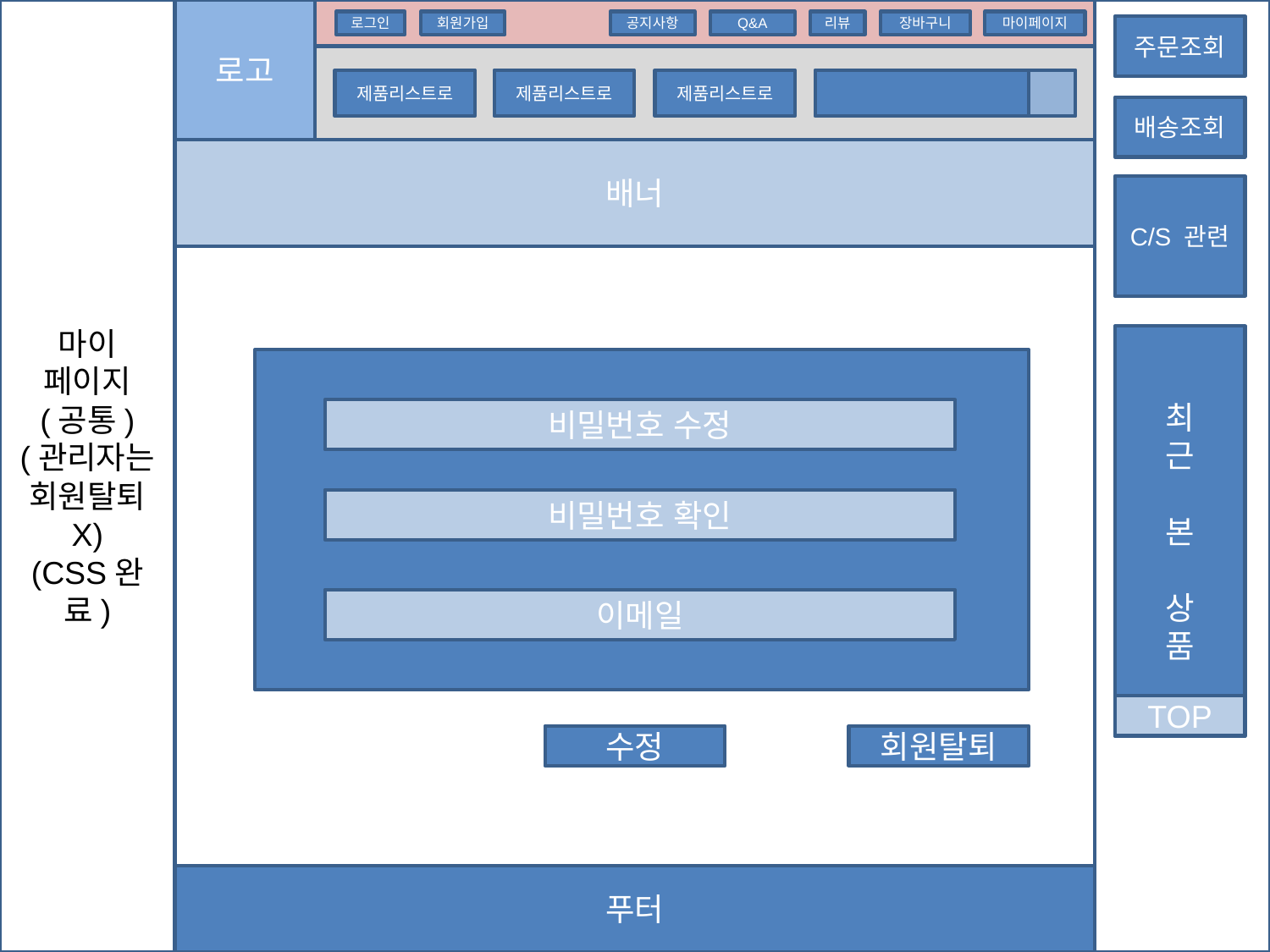

마이
페이지
(공통)
(관리자는
회원탈퇴 X)
(CSS완료)

로고

로그인
회원가입
공지사항
Q&A
리뷰
장바구니
마이페이지
제품리스트로
제품리스트로
제품리스트로

주문조회

배송조회
배너
C/S 관련
최
근

본

상
품

비밀번호 수정
비밀번호 확인
이메일
TOP
수정
회원탈퇴
푸터